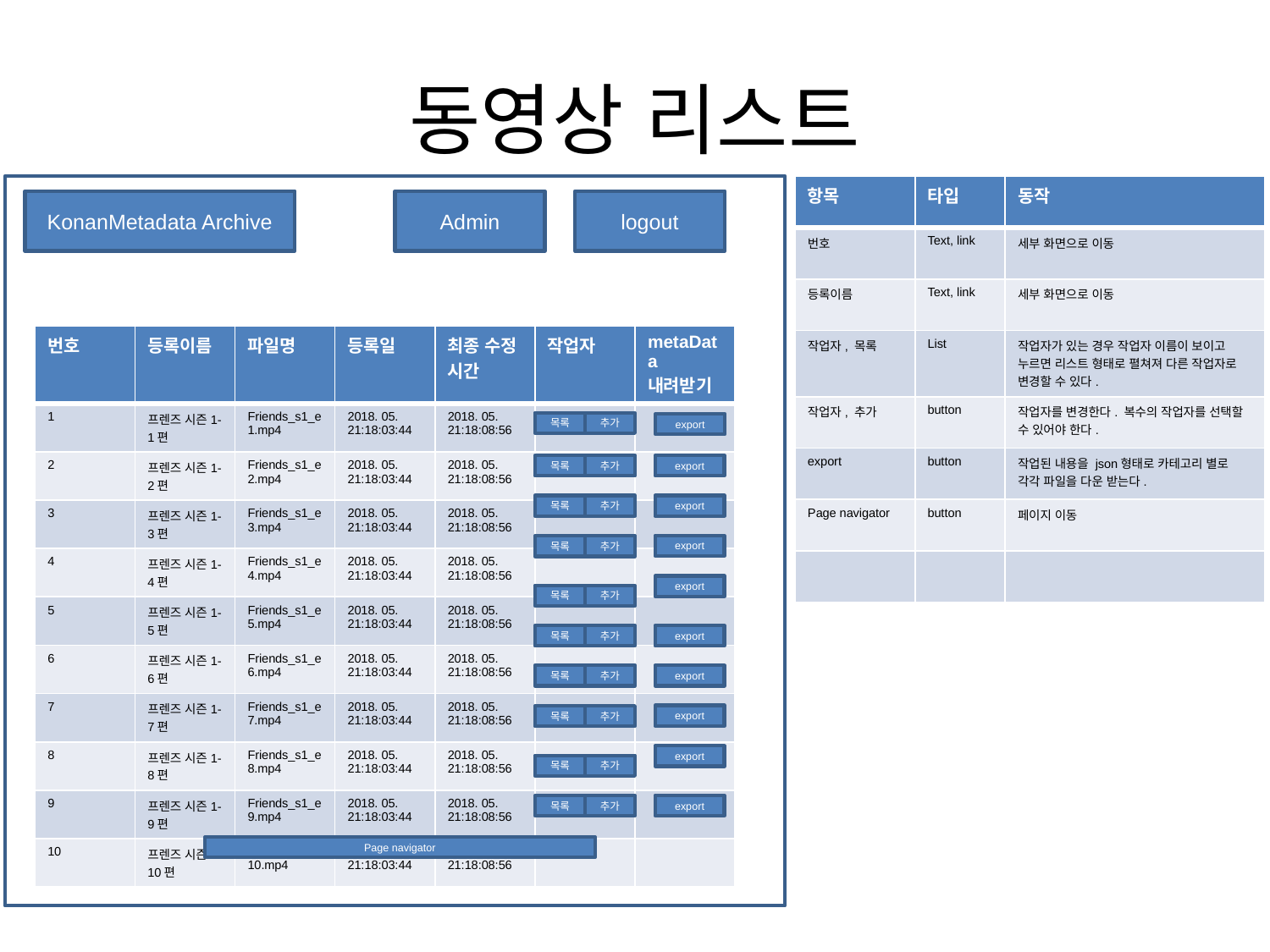

# 동영상 리스트

| 항목 | 타입 | 동작 |
| --- | --- | --- |
| 번호 | Text, link | 세부 화면으로 이동 |
| 등록이름 | Text, link | 세부 화면으로 이동 |
| 작업자, 목록 | List | 작업자가 있는 경우 작업자 이름이 보이고 누르면 리스트 형태로 펼쳐져 다른 작업자로 변경할 수 있다. |
| 작업자, 추가 | button | 작업자를 변경한다. 복수의 작업자를 선택할 수 있어야 한다. |
| export | button | 작업된 내용을 json형태로 카테고리 별로 각각 파일을 다운 받는다. |
| Page navigator | button | 페이지 이동 |
|  |  |  |
KonanMetadata Archive
Admin
logout
| 번호 | 등록이름 | 파일명 | 등록일 | 최종 수정 시간 | 작업자 | metaData 내려받기 |
| --- | --- | --- | --- | --- | --- | --- |
| 1 | 프렌즈 시즌1-1편 | Friends\_s1\_e1.mp4 | 2018. 05. 21:18:03:44 | 2018. 05. 21:18:08:56 |  |  |
| 2 | 프렌즈 시즌1-2편 | Friends\_s1\_e2.mp4 | 2018. 05. 21:18:03:44 | 2018. 05. 21:18:08:56 |  |  |
| 3 | 프렌즈 시즌1-3편 | Friends\_s1\_e3.mp4 | 2018. 05. 21:18:03:44 | 2018. 05. 21:18:08:56 |  |  |
| 4 | 프렌즈 시즌1-4편 | Friends\_s1\_e4.mp4 | 2018. 05. 21:18:03:44 | 2018. 05. 21:18:08:56 |  |  |
| 5 | 프렌즈 시즌1-5편 | Friends\_s1\_e5.mp4 | 2018. 05. 21:18:03:44 | 2018. 05. 21:18:08:56 |  |  |
| 6 | 프렌즈 시즌1-6편 | Friends\_s1\_e6.mp4 | 2018. 05. 21:18:03:44 | 2018. 05. 21:18:08:56 |  |  |
| 7 | 프렌즈 시즌1-7편 | Friends\_s1\_e7.mp4 | 2018. 05. 21:18:03:44 | 2018. 05. 21:18:08:56 |  |  |
| 8 | 프렌즈 시즌1-8편 | Friends\_s1\_e8.mp4 | 2018. 05. 21:18:03:44 | 2018. 05. 21:18:08:56 |  |  |
| 9 | 프렌즈 시즌1-9편 | Friends\_s1\_e9.mp4 | 2018. 05. 21:18:03:44 | 2018. 05. 21:18:08:56 |  |  |
| 10 | 프렌즈 시즌1-10편 | Friends\_s1\_e10.mp4 | 2018. 05. 21:18:03:44 | 2018. 05. 21:18:08:56 |  |  |
목록
추가
export
목록
추가
export
목록
추가
export
export
목록
추가
export
목록
추가
목록
추가
export
목록
추가
export
export
목록
추가
export
목록
추가
목록
추가
export
Page navigator